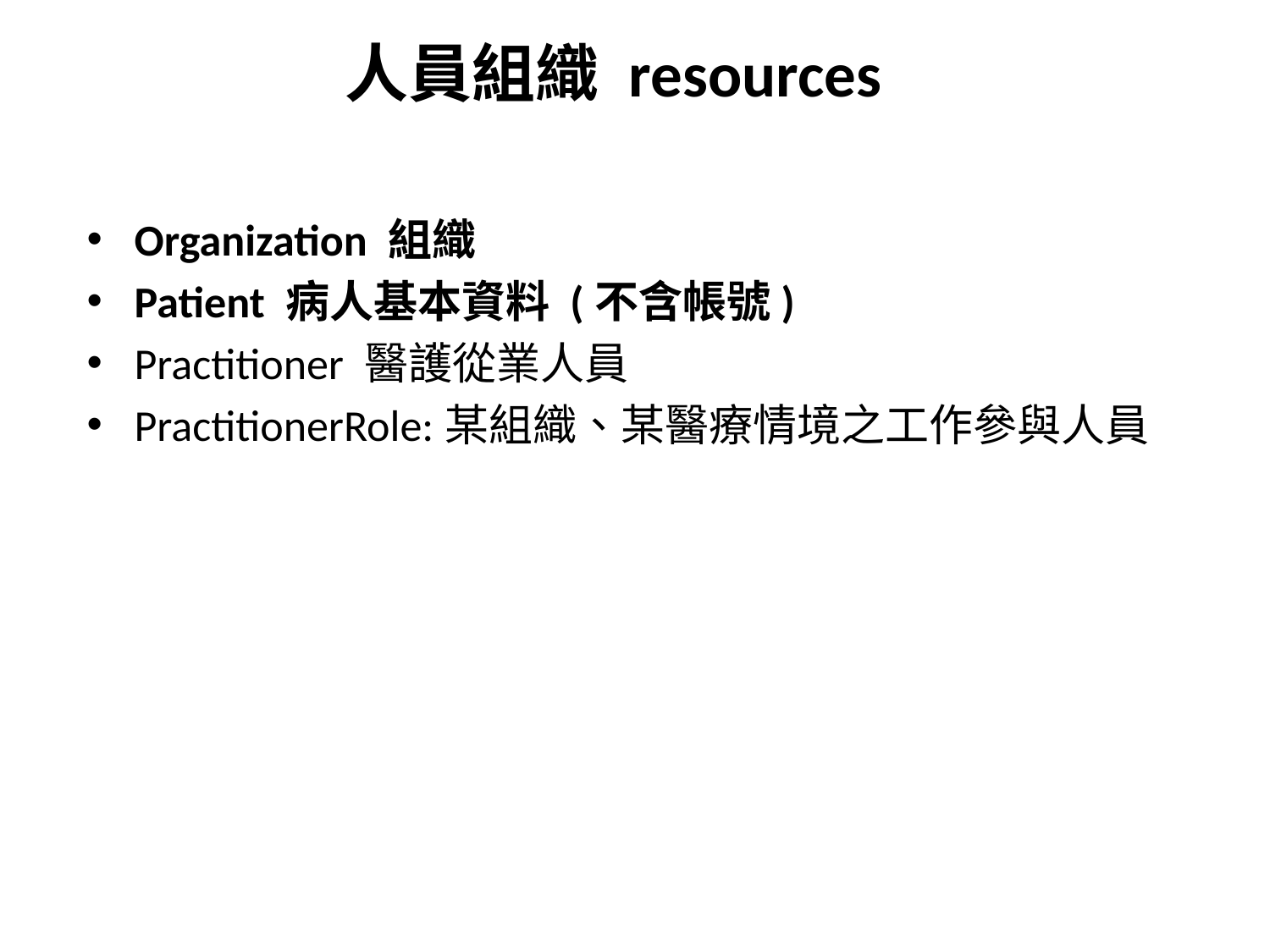

# 人員組織 resources
Organization 組織
Patient 病人基本資料 (不含帳號)
Practitioner 醫護從業人員
PractitionerRole:某組織、某醫療情境之工作參與人員